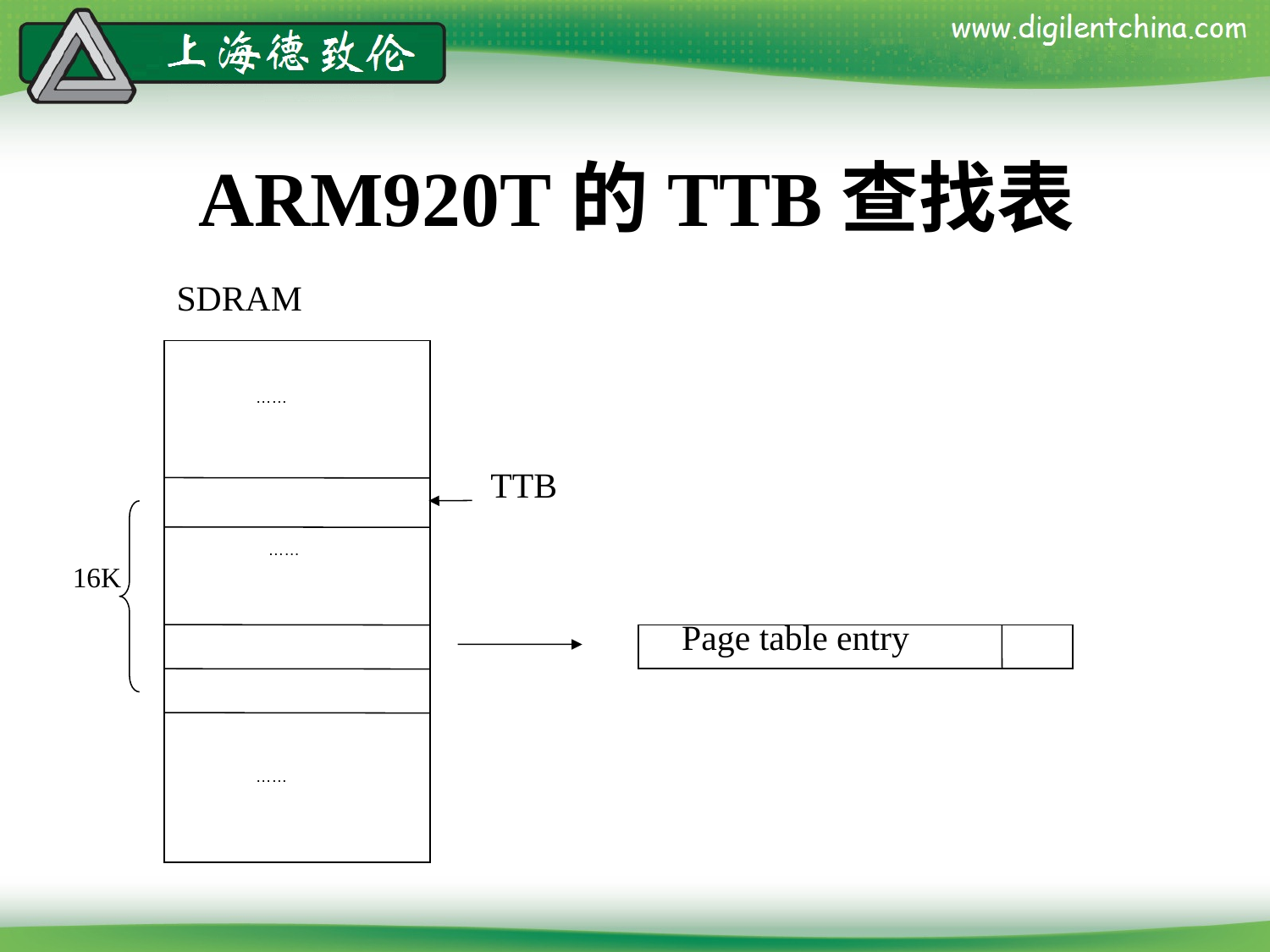

# ARM920T的TTB查找表

SDRAM

……
TTB

……
16K
Page table entry

……